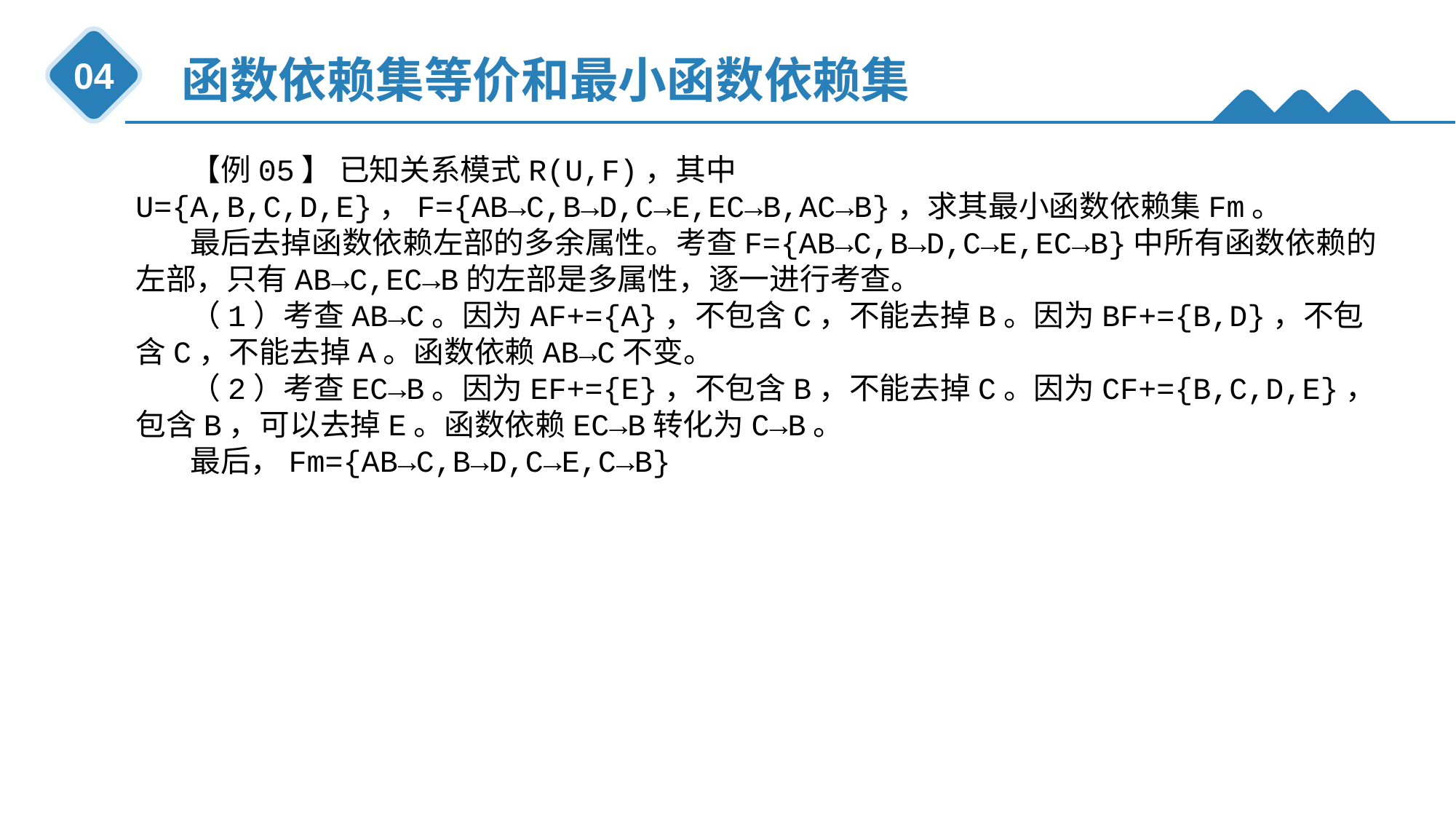

函数依赖集等价和最小函数依赖集
04

【例05】 已知关系模式R(U,F)，其中U={A,B,C,D,E}，F={AB→C,B→D,C→E,EC→B,AC→B}，求其最小函数依赖集Fm。
最后去掉函数依赖左部的多余属性。考查F={AB→C,B→D,C→E,EC→B}中所有函数依赖的左部，只有AB→C,EC→B的左部是多属性，逐一进行考查。
（1）考查AB→C。因为AF+={A}，不包含C，不能去掉B。因为BF+={B,D}，不包含C，不能去掉A。函数依赖AB→C不变。
（2）考查EC→B。因为EF+={E}，不包含B，不能去掉C。因为CF+={B,C,D,E}，包含B，可以去掉E。函数依赖EC→B转化为C→B。
最后，Fm={AB→C,B→D,C→E,C→B}